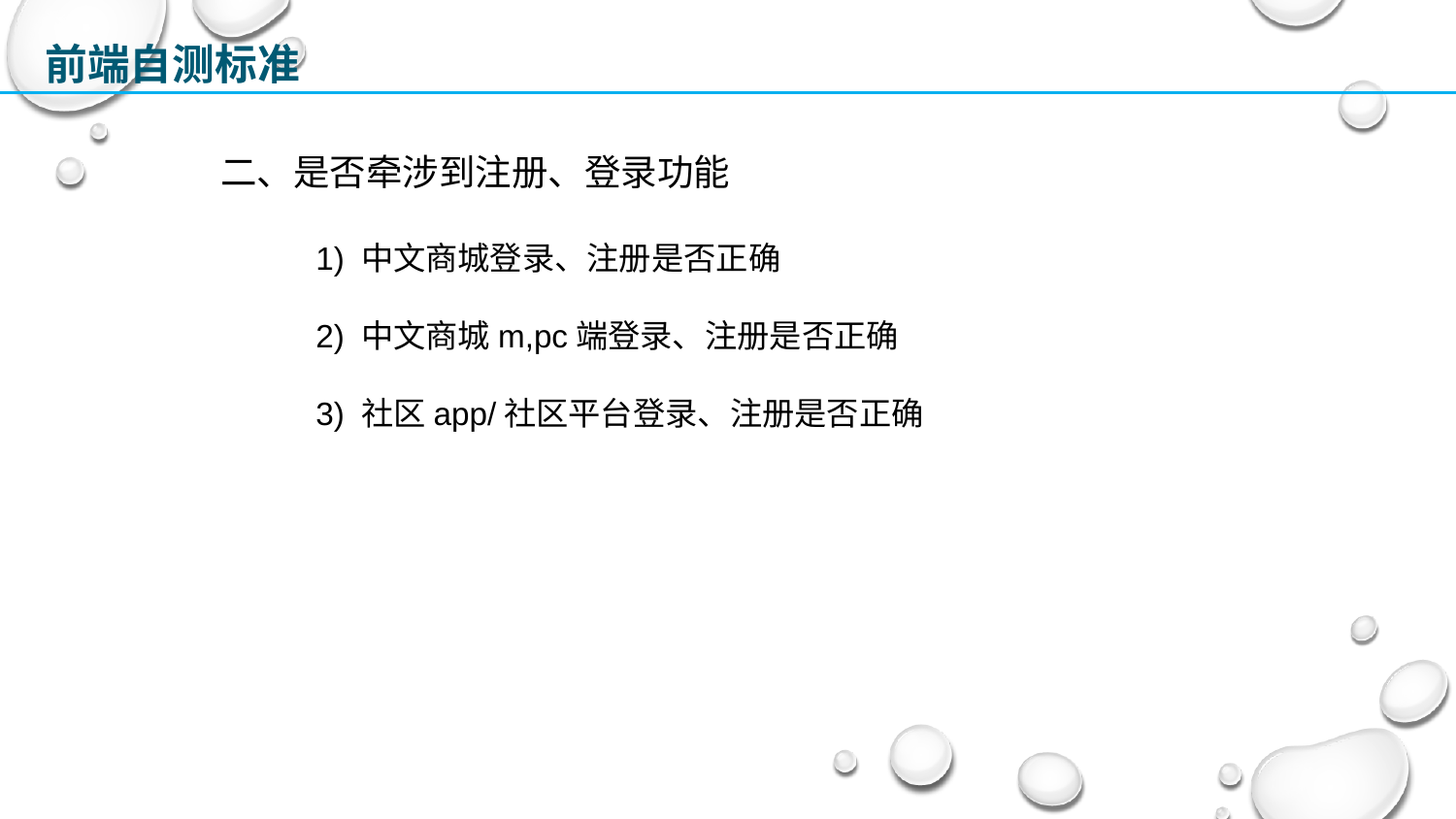

前端自测标准
二、是否牵涉到注册、登录功能

1) 中文商城登录、注册是否正确

2) 中文商城m,pc端登录、注册是否正确

3) 社区app/社区平台登录、注册是否正确